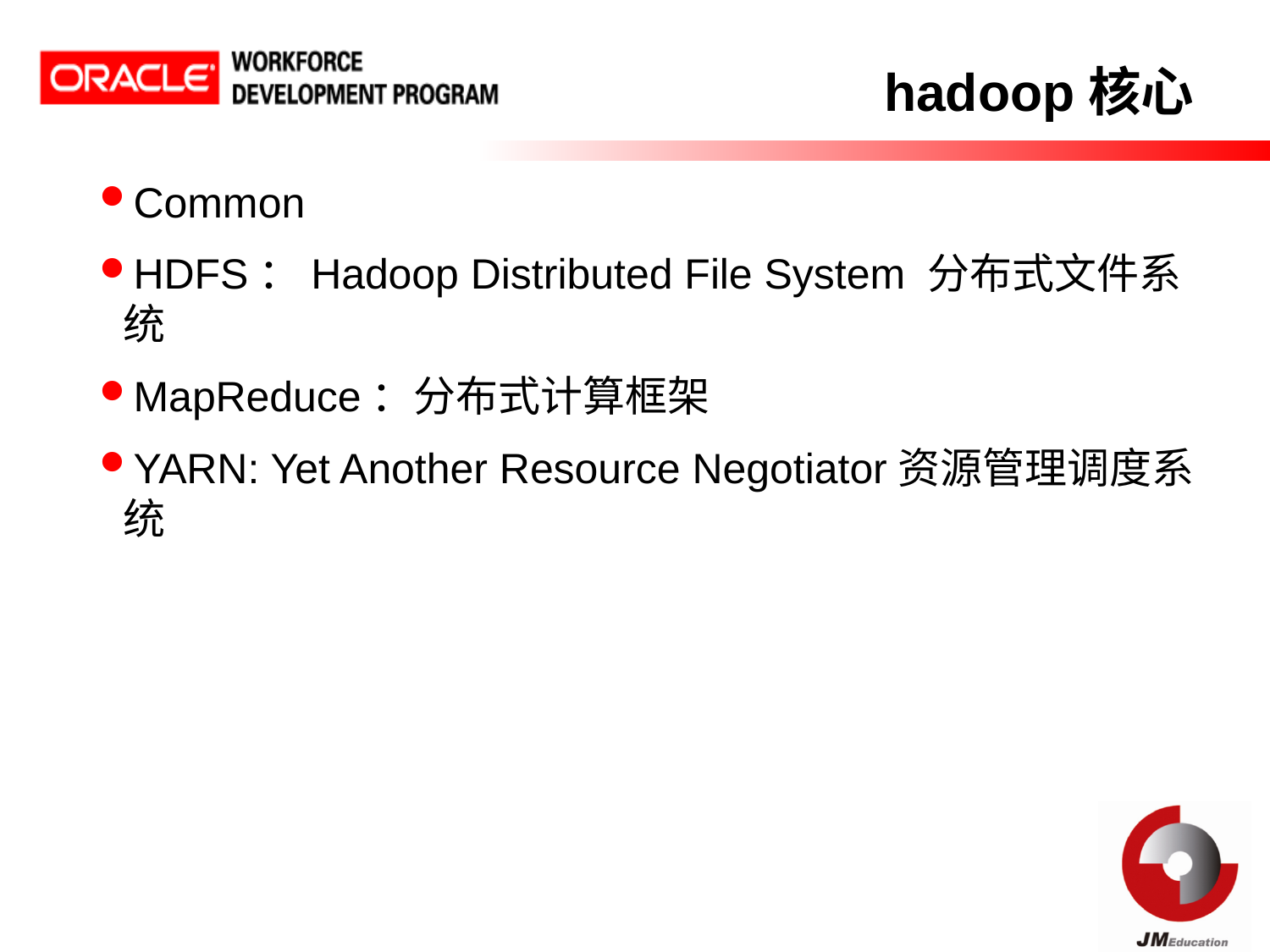

hadoop核心
Common
HDFS：Hadoop Distributed File System 分布式文件系统
MapReduce：分布式计算框架
YARN: Yet Another Resource Negotiator资源管理调度系统